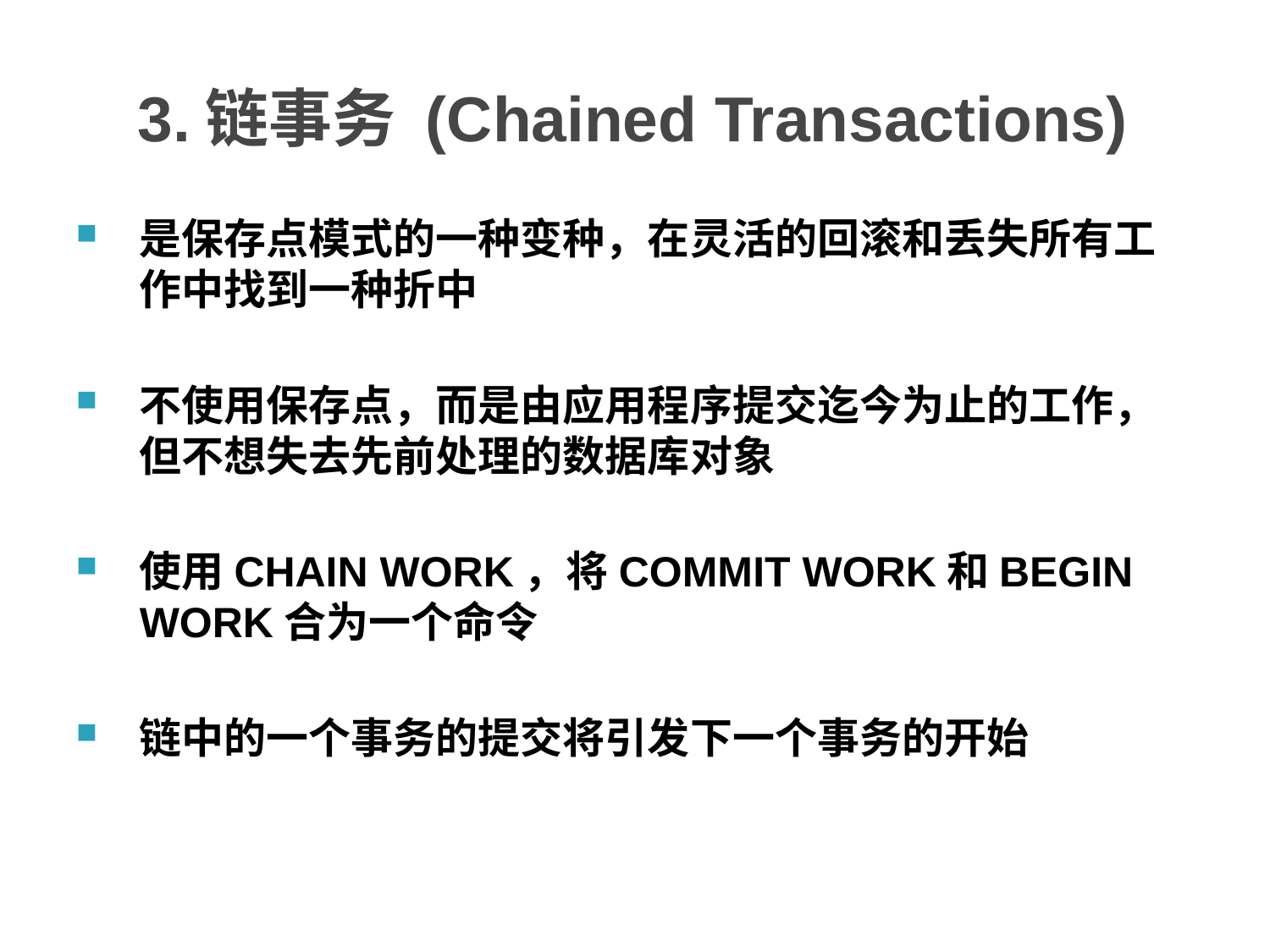

# 3.链事务 (Chained Transactions)
是保存点模式的一种变种，在灵活的回滚和丢失所有工作中找到一种折中

不使用保存点，而是由应用程序提交迄今为止的工作，但不想失去先前处理的数据库对象

使用CHAIN WORK，将COMMIT WORK和BEGIN WORK合为一个命令

链中的一个事务的提交将引发下一个事务的开始